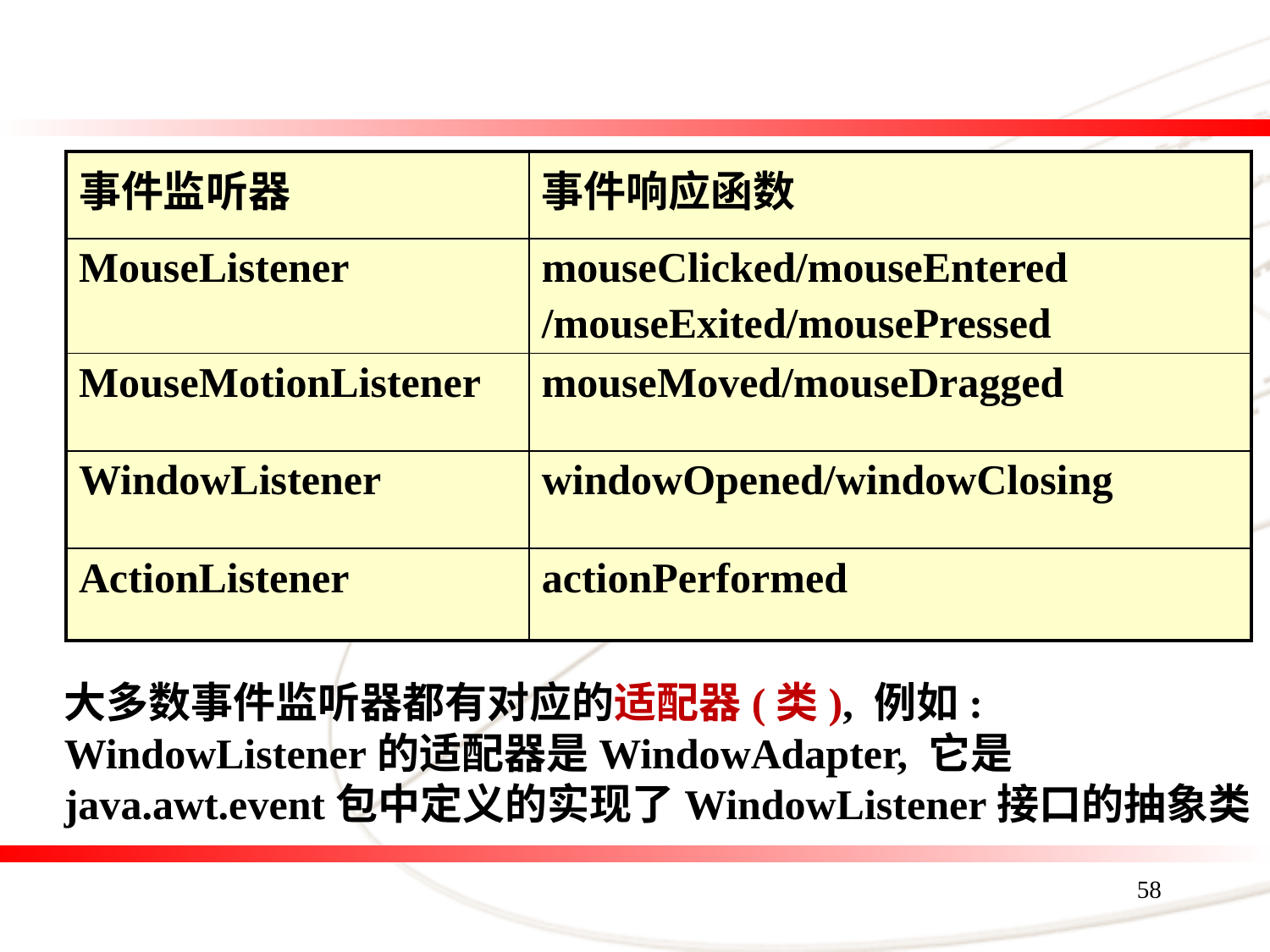

| 事件监听器 | 事件响应函数 |
| --- | --- |
| MouseListener | mouseClicked/mouseEntered /mouseExited/mousePressed |
| MouseMotionListener | mouseMoved/mouseDragged |
| WindowListener | windowOpened/windowClosing |
| ActionListener | actionPerformed |
大多数事件监听器都有对应的适配器(类), 例如: WindowListener的适配器是WindowAdapter, 它是java.awt.event包中定义的实现了WindowListener接口的抽象类
58